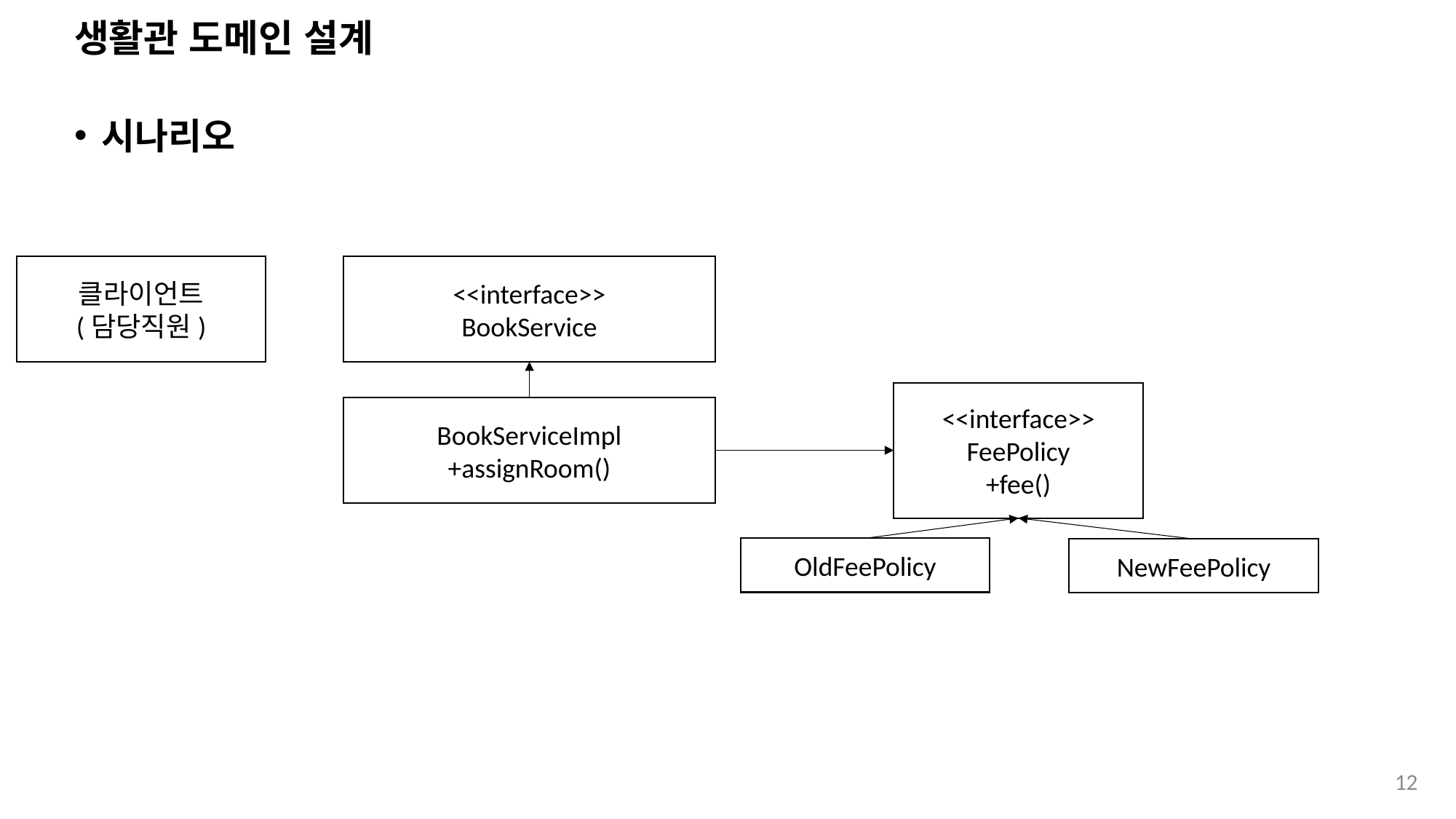

# 생활관 도메인 설계
시나리오

클라이언트
(담당직원)
<<interface>>
BookService
<<interface>>
FeePolicy
+fee()
BookServiceImpl
+assignRoom()
OldFeePolicy
NewFeePolicy
12